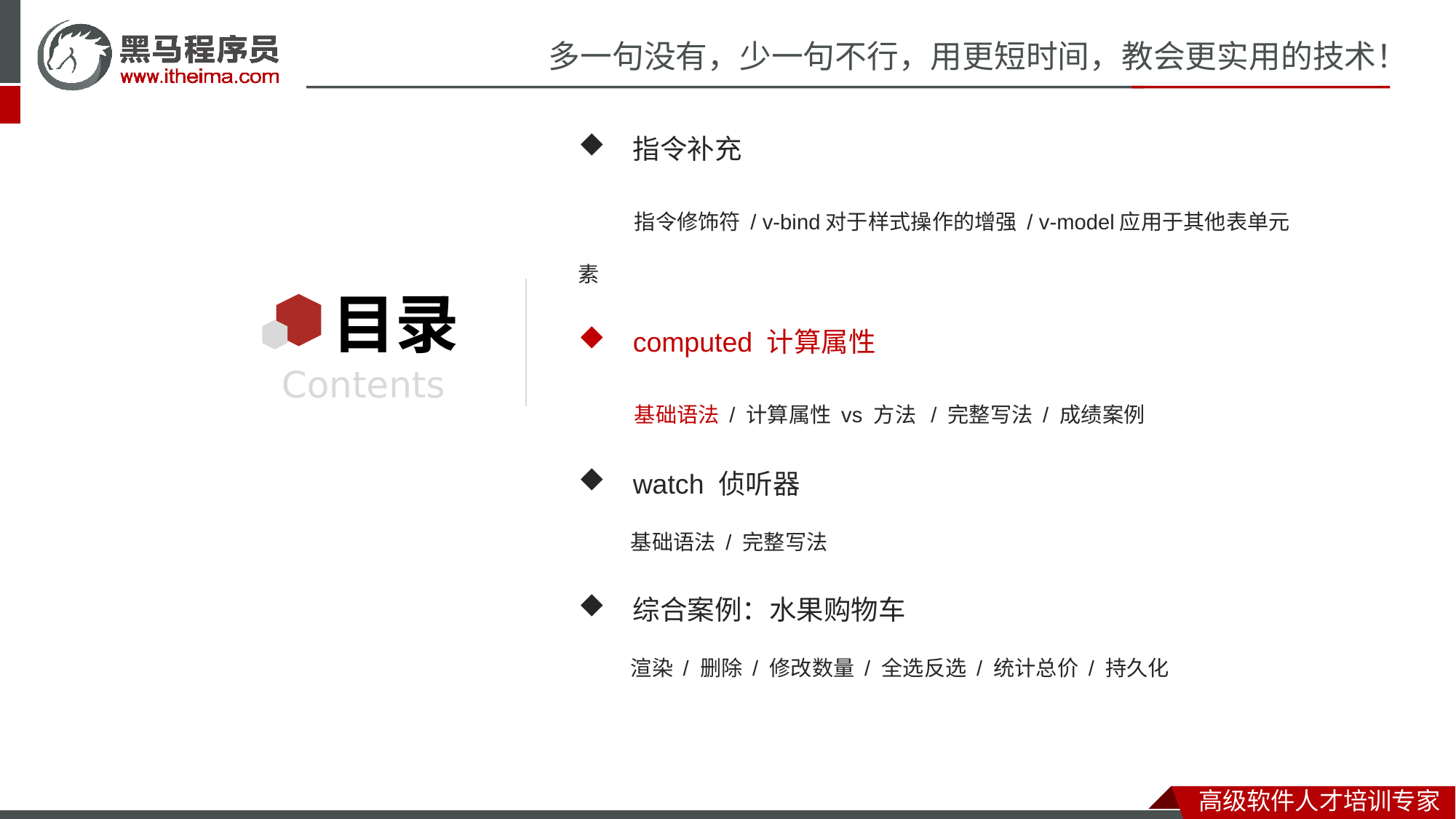

指令补充
        指令修饰符 / v-bind对于样式操作的增强 / v-model应用于其他表单元素
computed 计算属性
        基础语法 / 计算属性 vs 方法  / 完整写法 / 成绩案例
watch 侦听器
          基础语法 / 完整写法
综合案例：水果购物车
          渲染 / 删除 / 修改数量 / 全选反选 / 统计总价 / 持久化